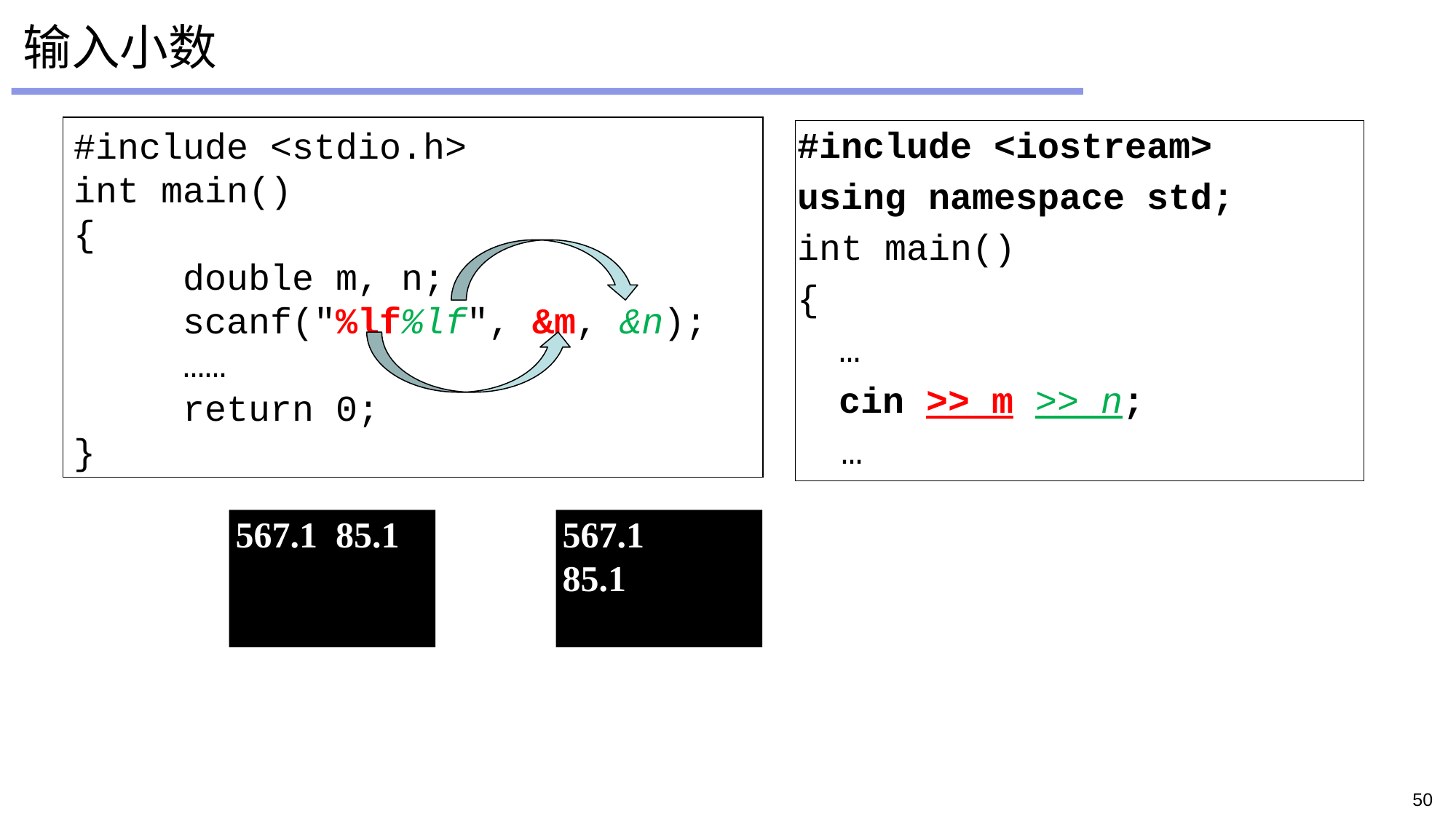

# 输入小数

#include <stdio.h>
int main()
{
	double m, n;
	scanf("%lf%lf", &m, &n);
	……
	return 0;
}
#include <iostream>
using namespace std;
int main()
{
	…
	cin >> m >> n;
  …

567.1  85.1

567.1
85.1

50